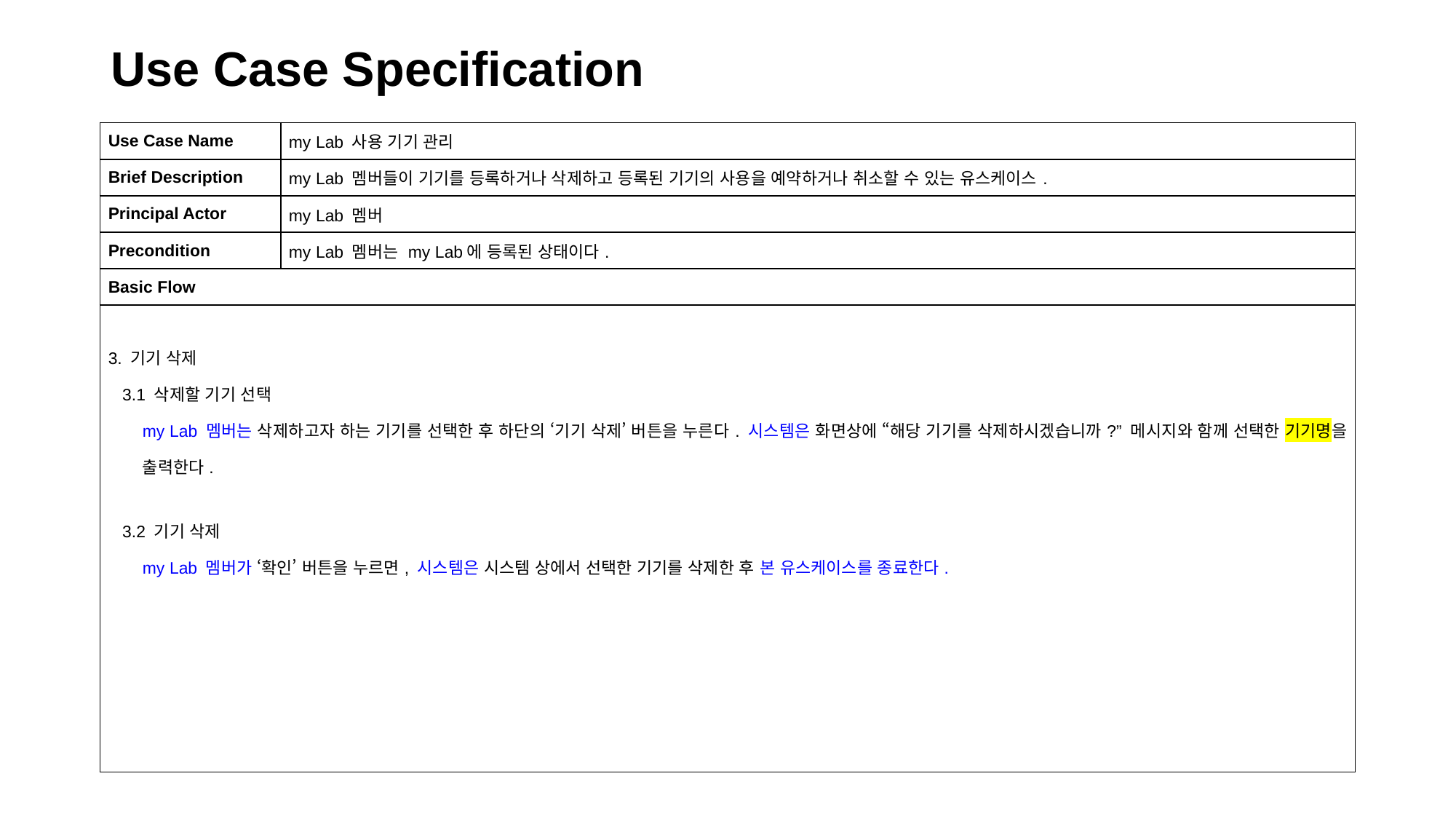

# Use Case Specification
| Use Case Name | my Lab 사용 기기 관리 |
| --- | --- |
| Brief Description | my Lab 멤버들이 기기를 등록하거나 삭제하고 등록된 기기의 사용을 예약하거나 취소할 수 있는 유스케이스. |
| Principal Actor | my Lab 멤버 |
| Precondition | my Lab 멤버는 my Lab에 등록된 상태이다. |
| Basic Flow |  |
| 3. 기기 삭제 3.1 삭제할 기기 선택 my Lab 멤버는 삭제하고자 하는 기기를 선택한 후 하단의 ‘기기 삭제’ 버튼을 누른다. 시스템은 화면상에 “해당 기기를 삭제하시겠습니까?” 메시지와 함께 선택한 기기명을 출력한다. 3.2 기기 삭제 my Lab 멤버가 ‘확인’ 버튼을 누르면, 시스템은 시스템 상에서 선택한 기기를 삭제한 후 본 유스케이스를 종료한다. |  |